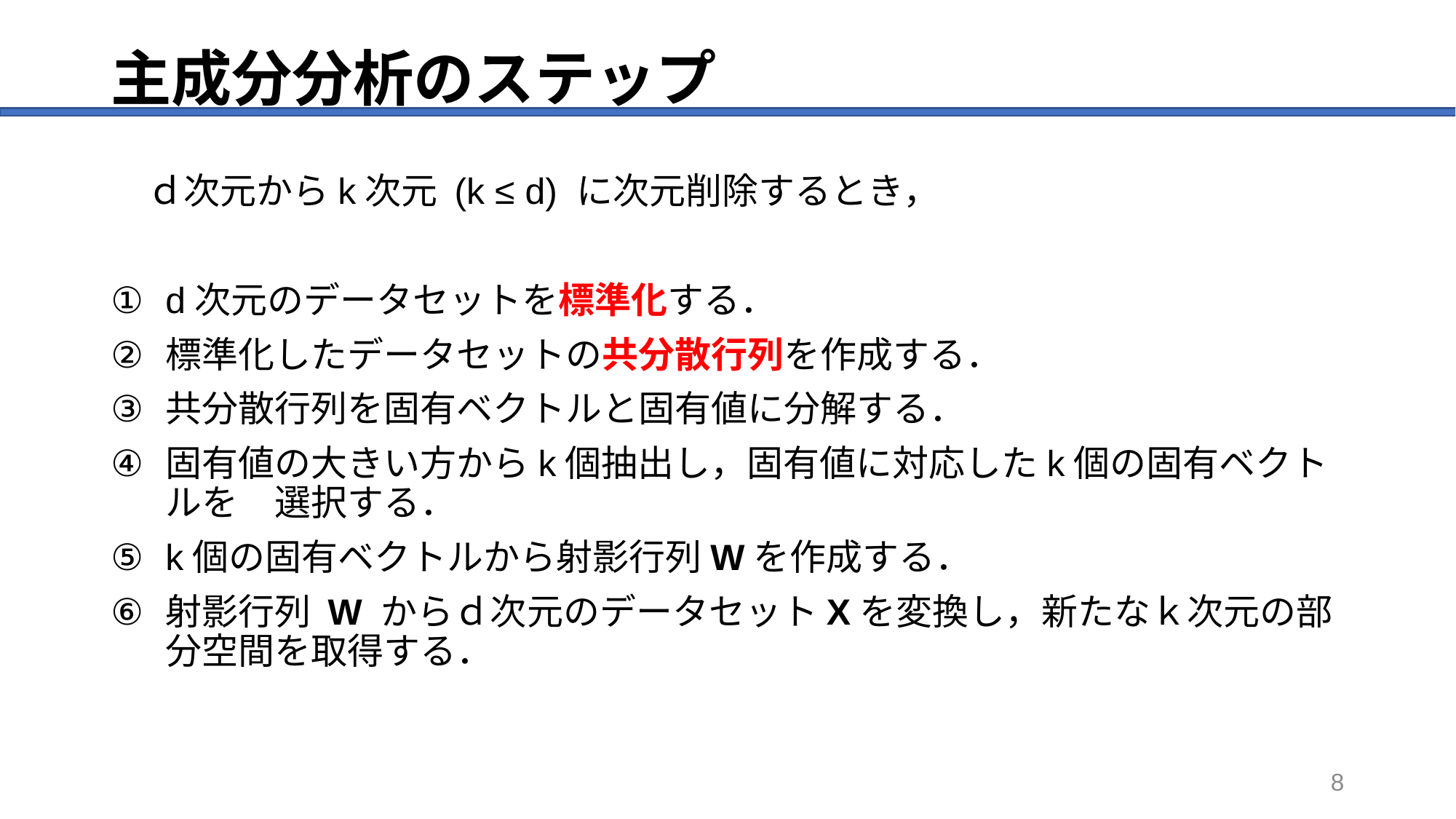

# 主成分分析のステップ
　ｄ次元からk次元 (k ≤ d) に次元削除するとき，

d次元のデータセットを標準化する．
標準化したデータセットの共分散行列を作成する．
共分散行列を固有ベクトルと固有値に分解する．
固有値の大きい方からk個抽出し，固有値に対応したk個の固有ベクトルを　選択する．
k個の固有ベクトルから射影行列Wを作成する．
射影行列 W からｄ次元のデータセットXを変換し，新たなｋ次元の部分空間を取得する．
8